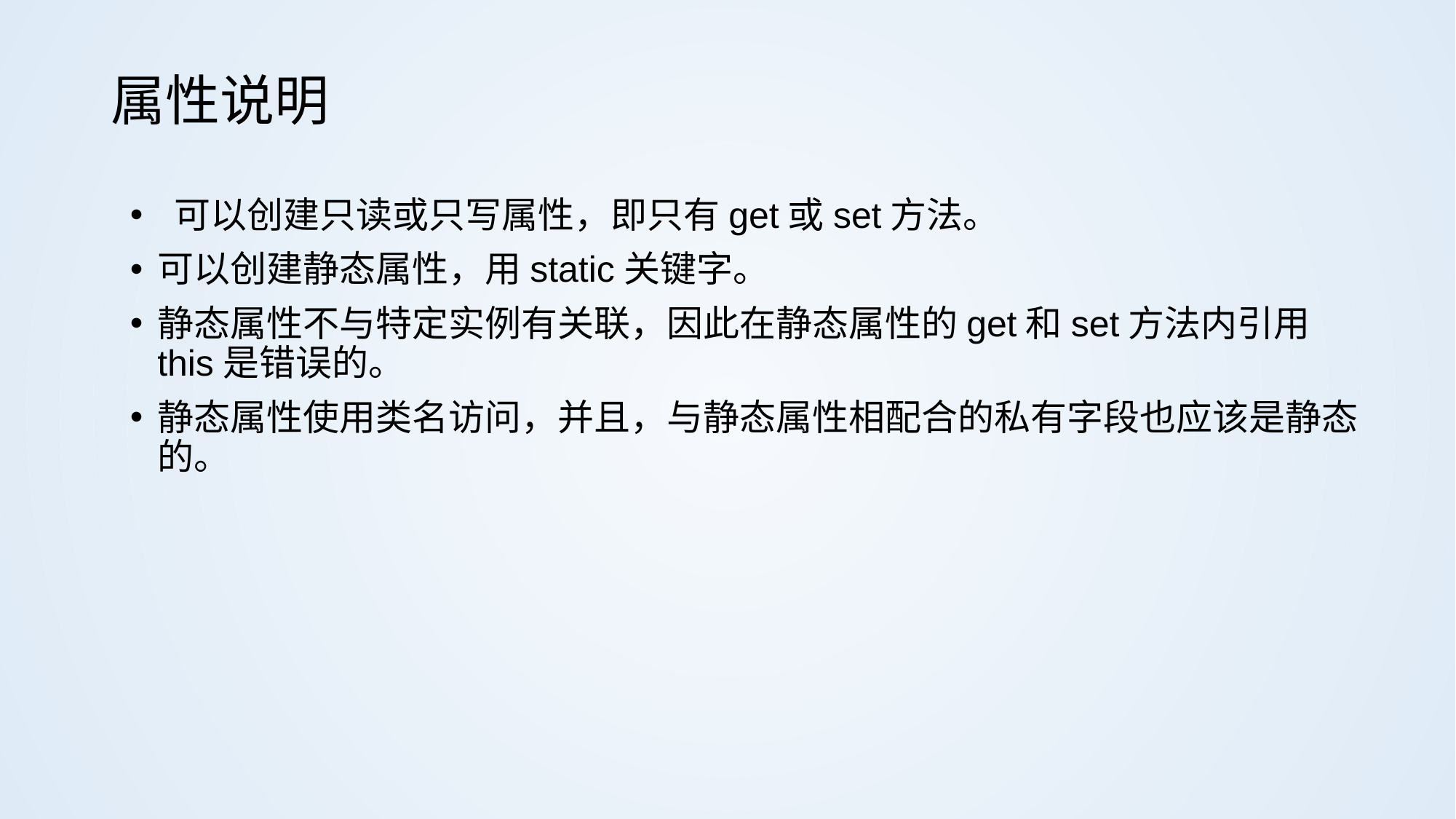

# 属性说明
 可以创建只读或只写属性，即只有get或set方法。
可以创建静态属性，用static关键字。
静态属性不与特定实例有关联，因此在静态属性的get和set方法内引用this是错误的。
静态属性使用类名访问，并且，与静态属性相配合的私有字段也应该是静态的。